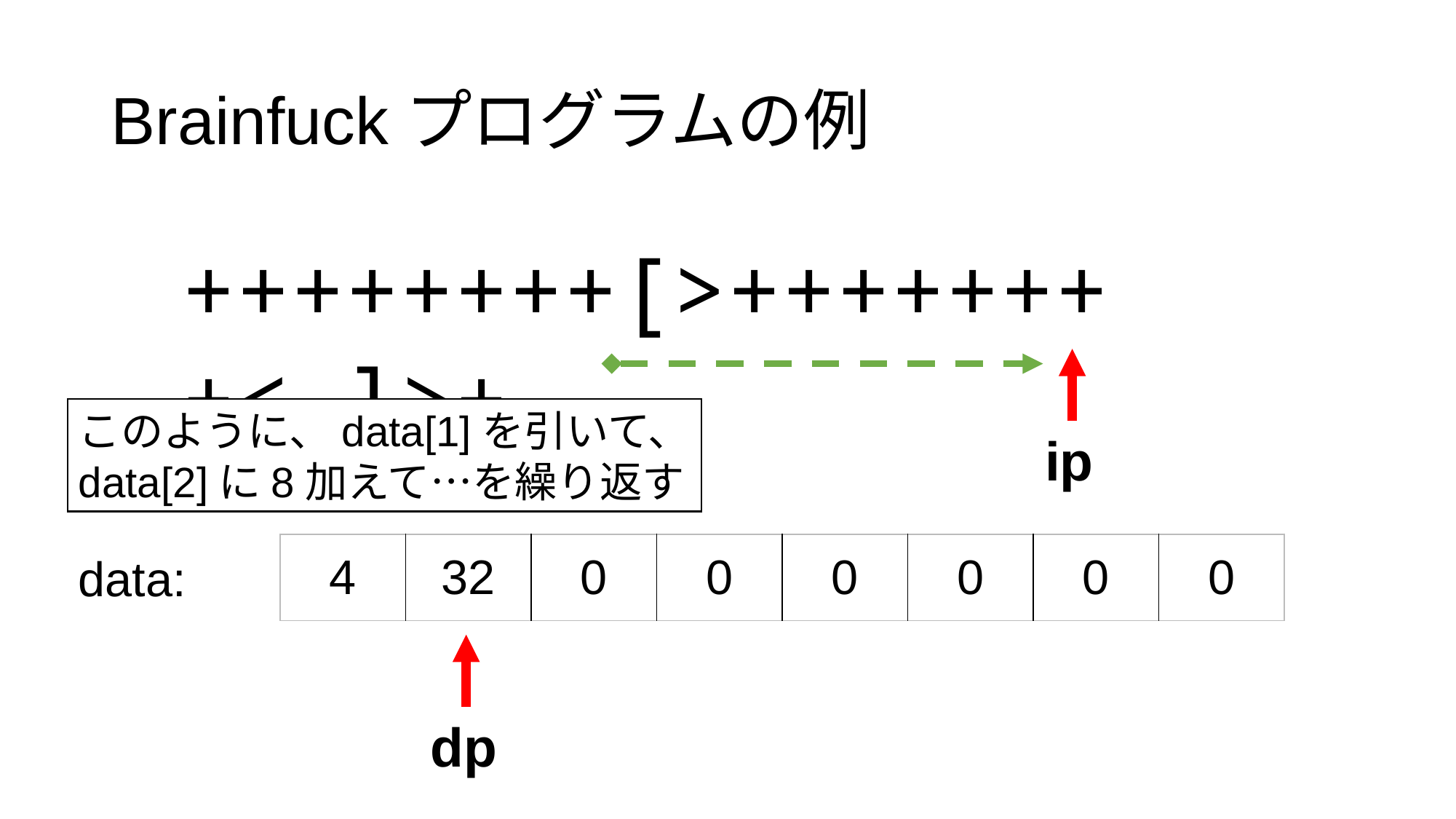

# Brainfuckプログラムの例
++++++++[>++++++++<-]>+.
ip
このように、data[1]を引いて、data[2]に8加えて…を繰り返す
| 4 | 32 | 0 | 0 | 0 | 0 | 0 | 0 |
| --- | --- | --- | --- | --- | --- | --- | --- |
data:
dp